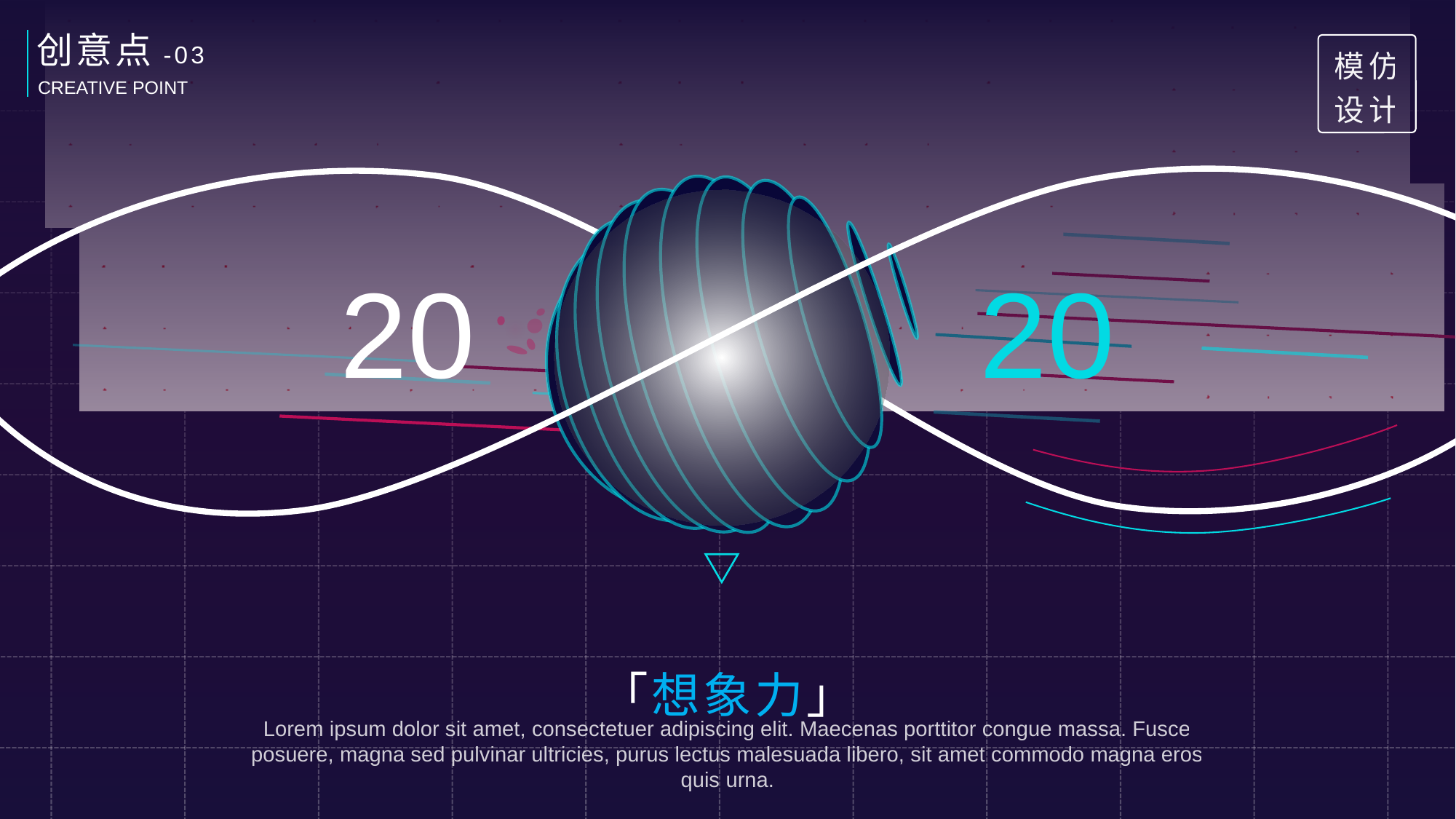

创意点-03
CREATIVE POINT

模仿
设计
20               20

「想象力」
Lorem ipsum dolor sit amet, consectetuer adipiscing elit. Maecenas porttitor congue massa. Fusce posuere, magna sed pulvinar ultricies, purus lectus malesuada libero, sit amet commodo magna eros quis urna.